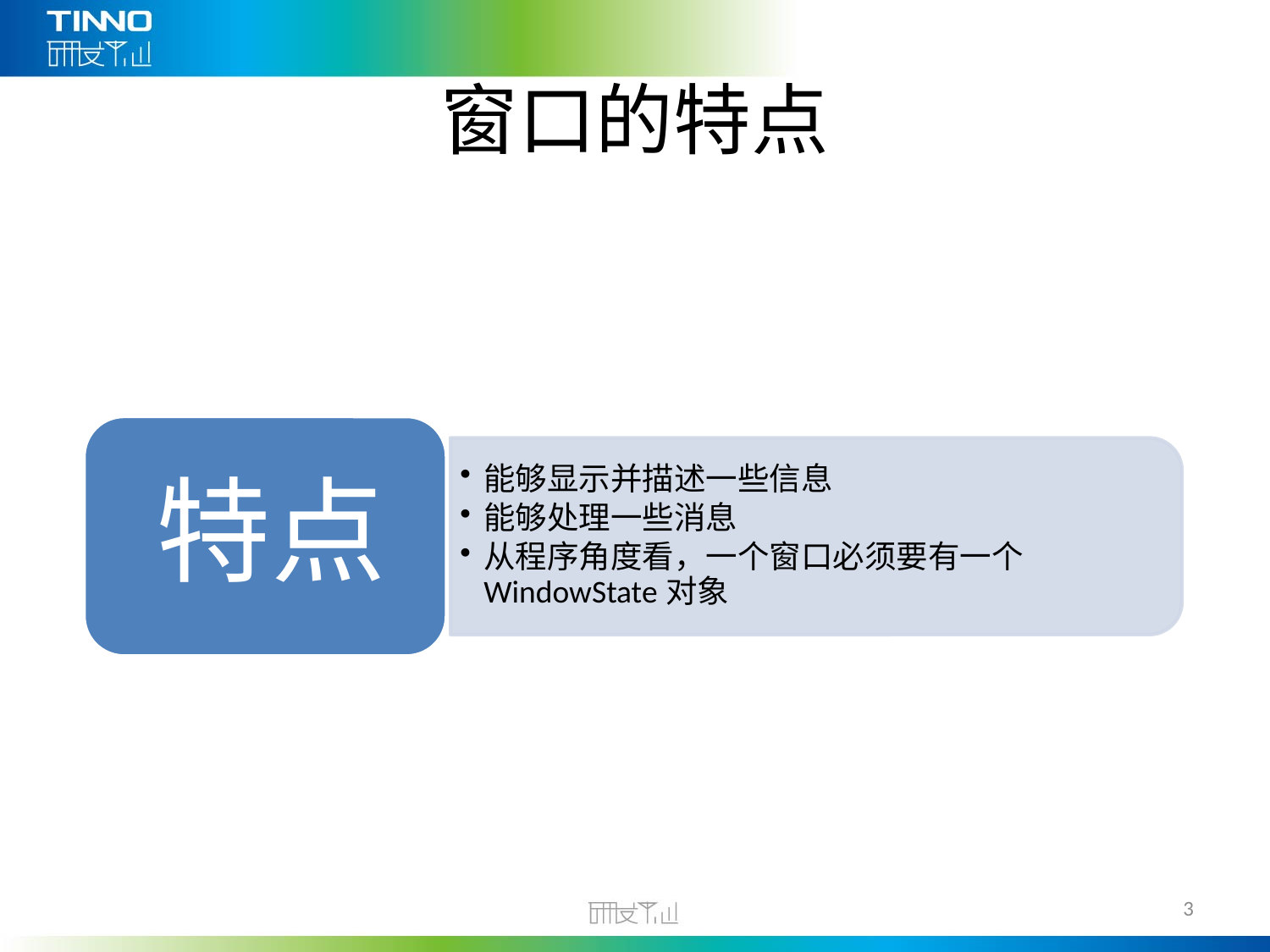

# 窗口的特点
能够显示并描述一些信息
能够处理一些消息
从程序角度看，一个窗口必须要有一个WindowState对象
特点

3